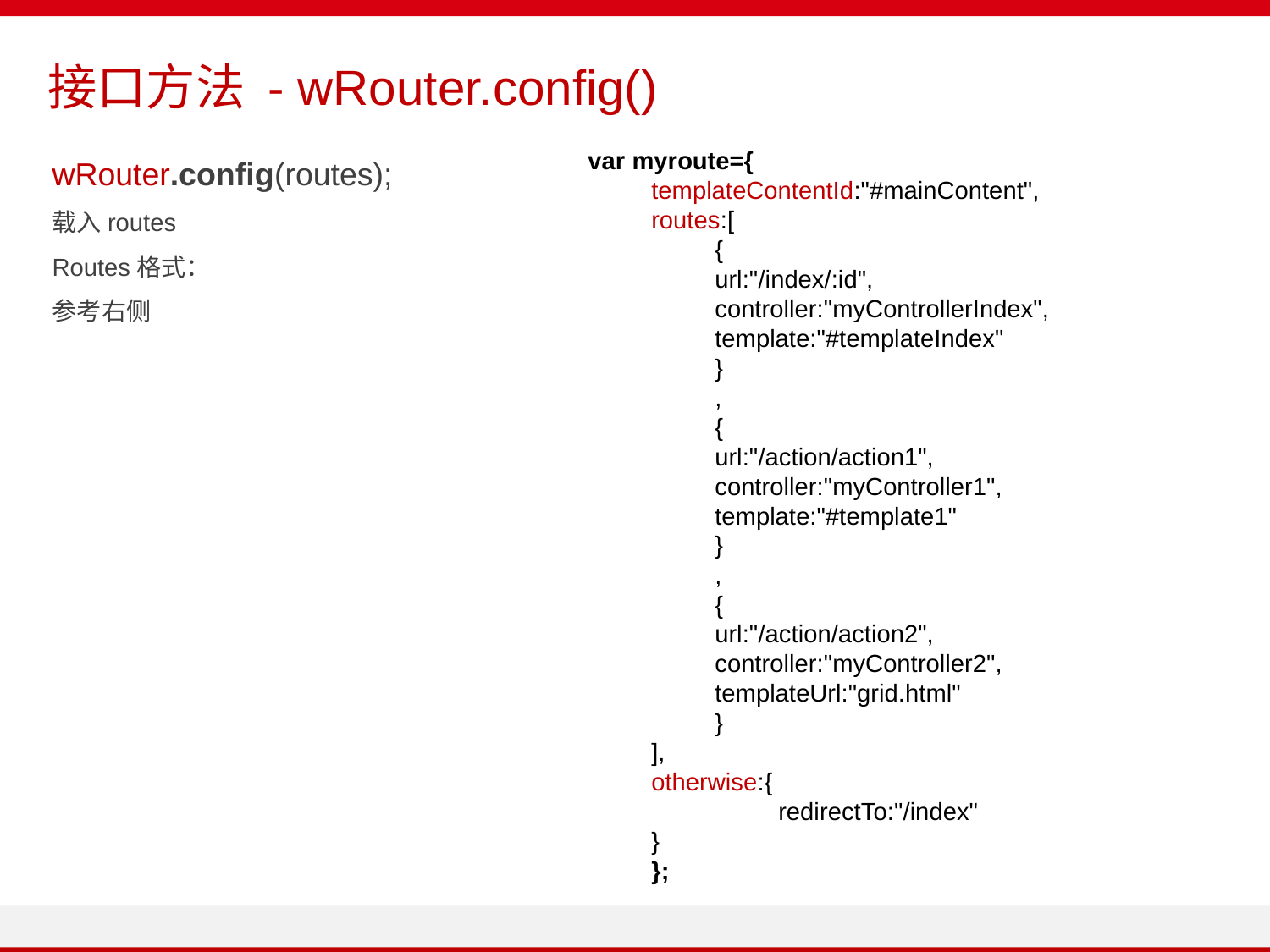

接口方法 - wRouter.config()
wRouter.config(routes);
载入routes
Routes格式：
参考右侧

var myroute={
templateContentId:"#mainContent",
routes:[
{
url:"/index/:id",
controller:"myControllerIndex",
template:"#templateIndex"
}
,
{
url:"/action/action1",
controller:"myController1",
template:"#template1"
}
,
{
url:"/action/action2",
controller:"myController2",
templateUrl:"grid.html"
}
],
otherwise:{
	redirectTo:"/index"
}
};